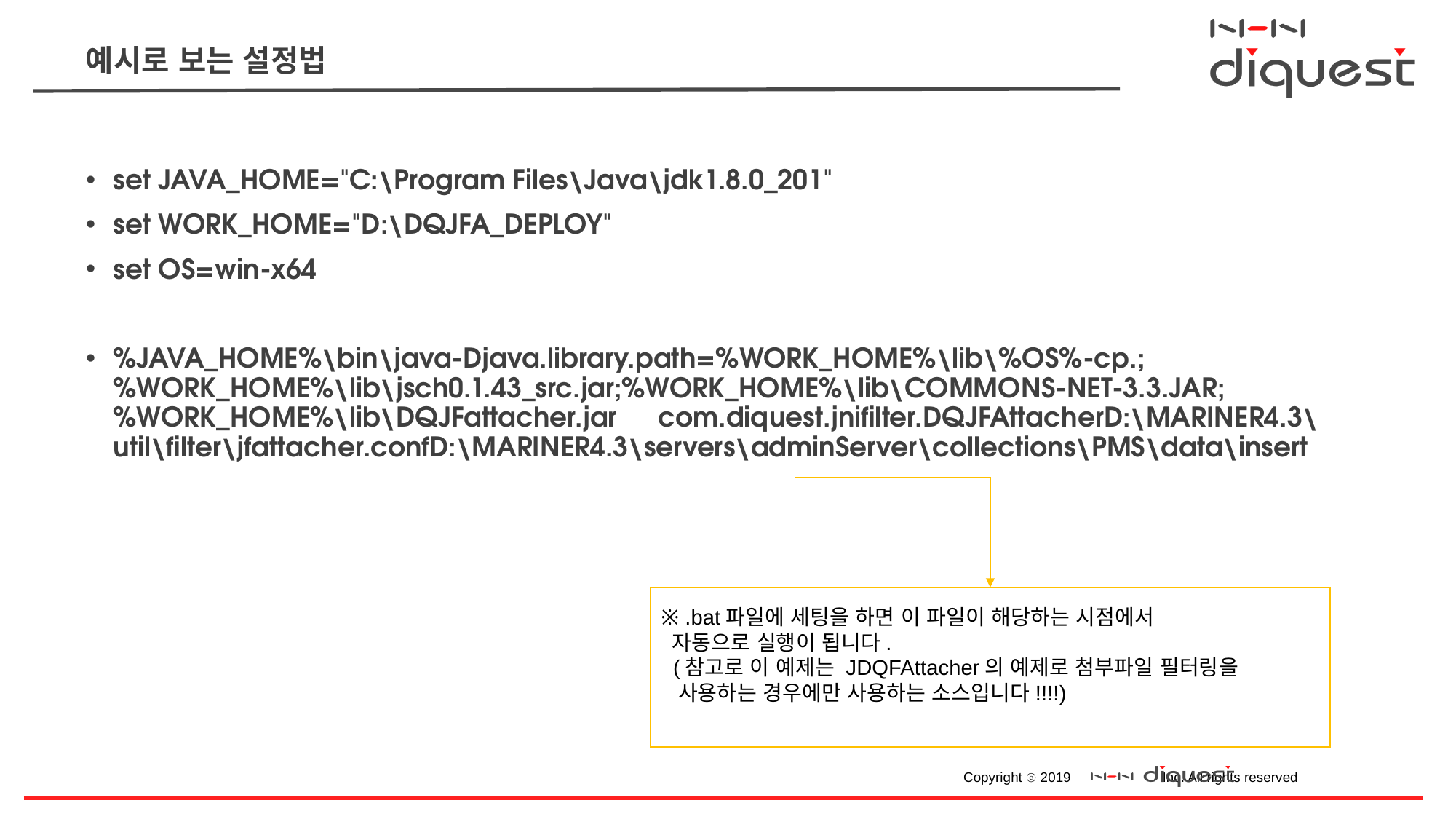

# 예시로 보는 설정법
set JAVA_HOME="C:\Program Files\Java\jdk1.8.0_201"
set WORK_HOME="D:\DQJFA_DEPLOY"
set OS=win-x64

%JAVA_HOME%\bin\java-Djava.library.path=%WORK_HOME%\lib\%OS%-cp.;%WORK_HOME%\lib\jsch0.1.43_src.jar;%WORK_HOME%\lib\COMMONS-NET-3.3.JAR;%WORK_HOME%\lib\DQJFattacher.jar com.diquest.jnifilter.DQJFAttacherD:\MARINER4.3\util\filter\jfattacher.confD:\MARINER4.3\servers\adminServer\collections\PMS\data\insert

※ .bat파일에 세팅을 하면 이 파일이 해당하는 시점에서
 자동으로 실행이 됩니다.
  (참고로 이 예제는 JDQFAttacher의 예제로 첨부파일 필터링을
  사용하는 경우에만 사용하는 소스입니다!!!!)